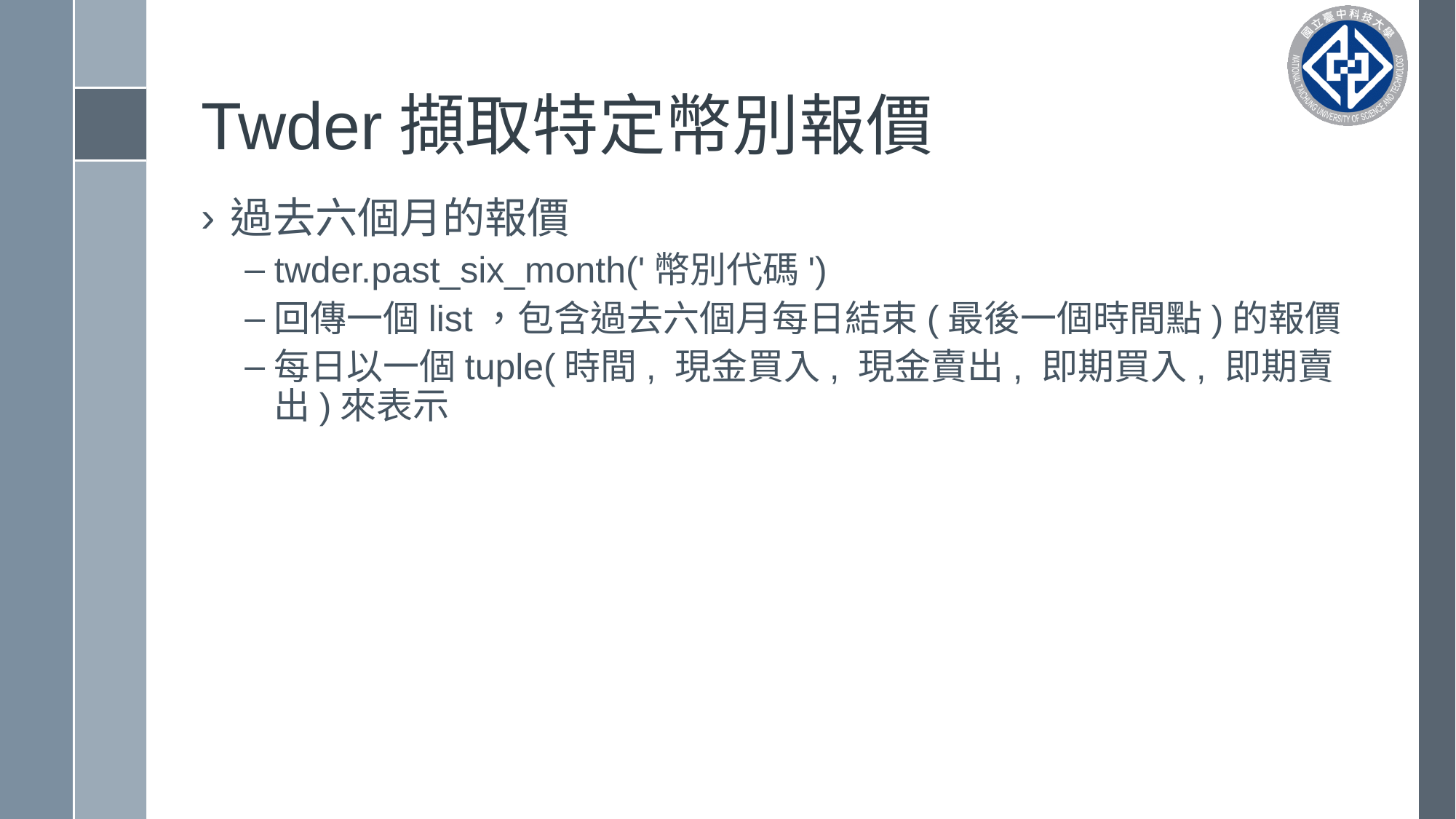

# Twder擷取特定幣別報價
過去六個月的報價
twder.past_six_month('幣別代碼')
回傳一個list，包含過去六個月每日結束(最後一個時間點)的報價
每日以一個tuple(時間, 現金買入, 現金賣出, 即期買入, 即期賣出)來表示